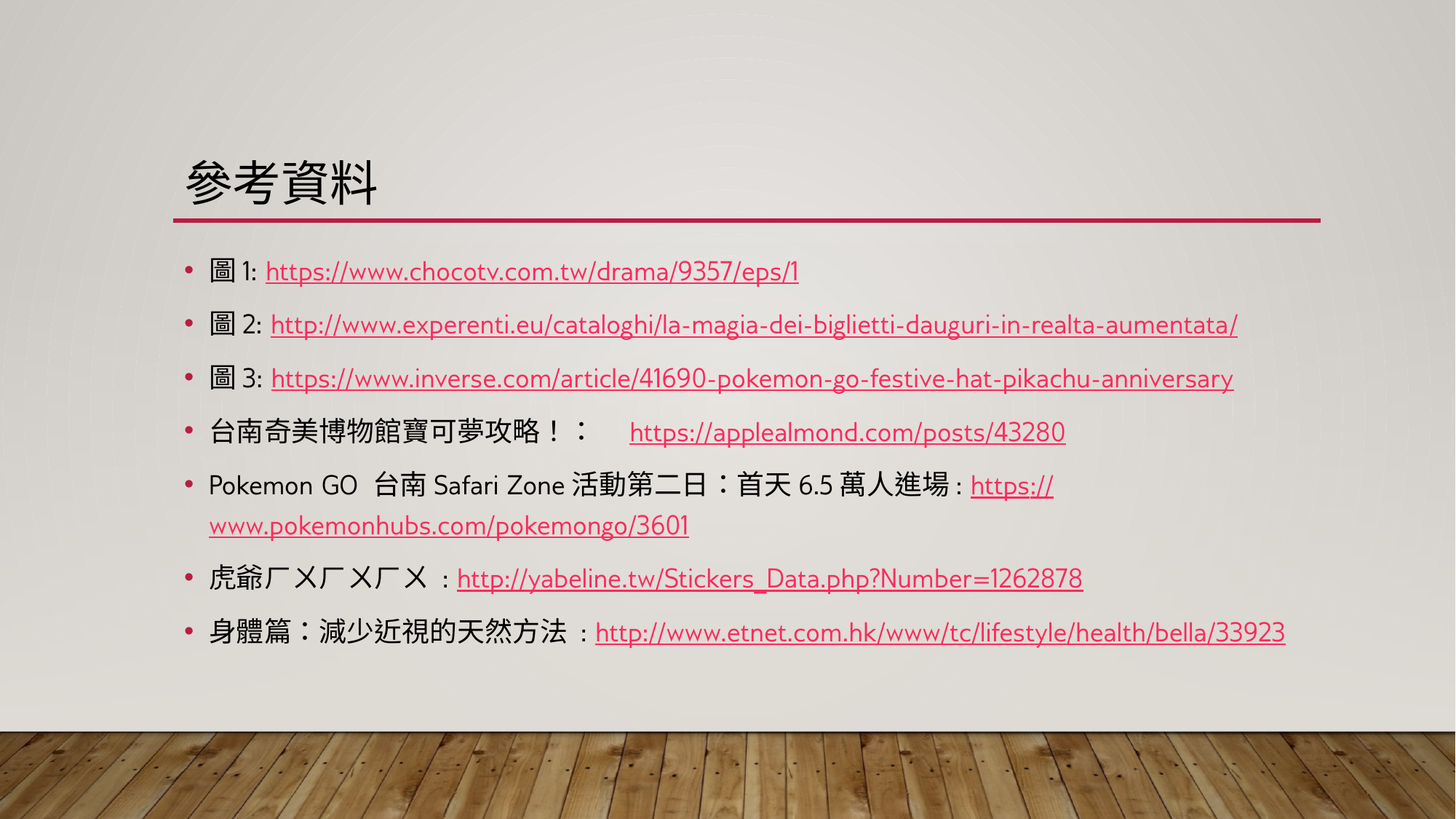

# 參考資料
圖1: https://www.chocotv.com.tw/drama/9357/eps/1
圖2: http://www.experenti.eu/cataloghi/la-magia-dei-biglietti-dauguri-in-realta-aumentata/
圖3: https://www.inverse.com/article/41690-pokemon-go-festive-hat-pikachu-anniversary
台南奇美博物館寶可夢攻略！：　https://applealmond.com/posts/43280
Pokemon GO 台南Safari Zone活動第二日：首天6.5萬人進場: https://www.pokemonhubs.com/pokemongo/3601
虎爺ㄏㄨㄏㄨㄏㄨ : http://yabeline.tw/Stickers_Data.php?Number=1262878
身體篇：減少近視的天然方法 : http://www.etnet.com.hk/www/tc/lifestyle/health/bella/33923